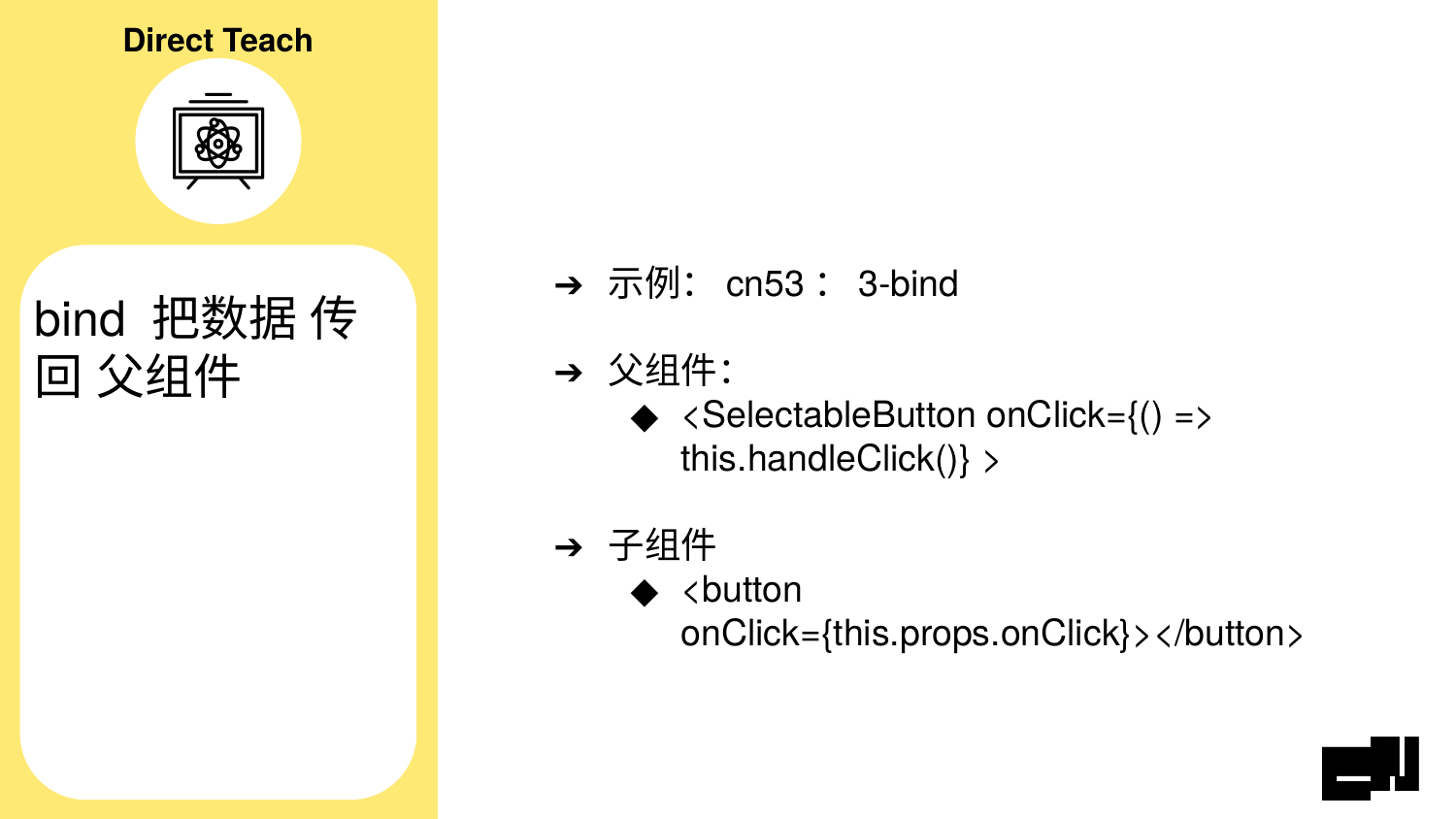

示例：cn53：3-bind

父组件：
<SelectableButton onClick={() => this.handleClick()} >

子组件
<button onClick={this.props.onClick}></button>
# bind 把数据 传回 父组件